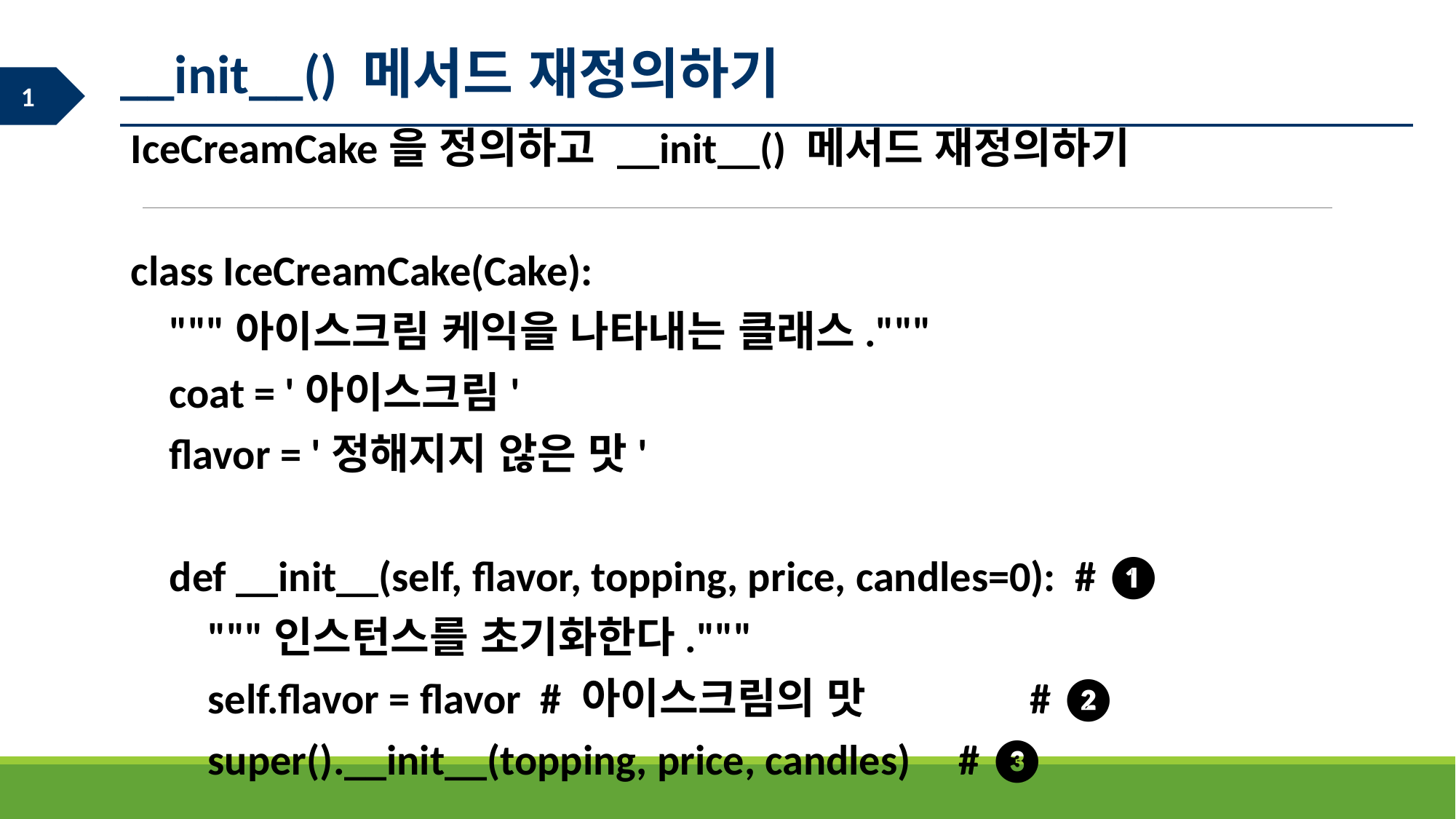

__init__() 메서드 재정의하기
IceCreamCake을 정의하고 __init__() 메서드 재정의하기

class IceCreamCake(Cake):
    """아이스크림 케익을 나타내는 클래스."""
    coat = '아이스크림'
    flavor = '정해지지 않은 맛'

    def __init__(self, flavor, topping, price, candles=0):  # ❶
        """인스턴스를 초기화한다."""
        self.flavor = flavor  # 아이스크림의 맛             # ❷
        super().__init__(topping, price, candles)     # ❸